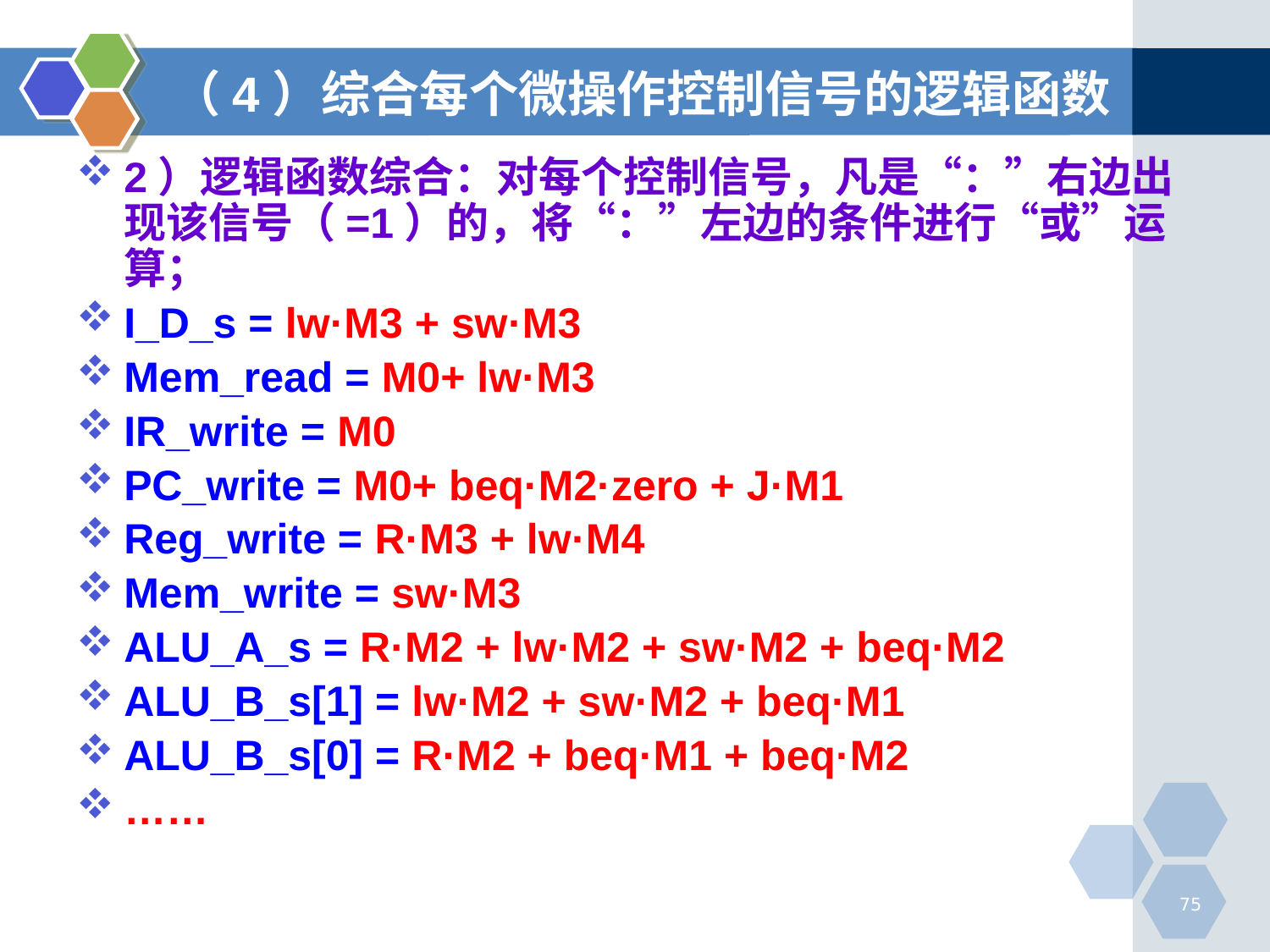

# （4）综合每个微操作控制信号的逻辑函数
2）逻辑函数综合：对每个控制信号，凡是“：”右边出现该信号（=1）的，将“：”左边的条件进行“或”运算；
I_D_s = lw·M3 + sw·M3
Mem_read = M0+ lw·M3
IR_write = M0
PC_write = M0+ beq·M2·zero + J·M1
Reg_write = R·M3 + lw·M4
Mem_write = sw·M3
ALU_A_s = R·M2 + lw·M2 + sw·M2 + beq·M2
ALU_B_s[1] = lw·M2 + sw·M2 + beq·M1
ALU_B_s[0] = R·M2 + beq·M1 + beq·M2
……
75